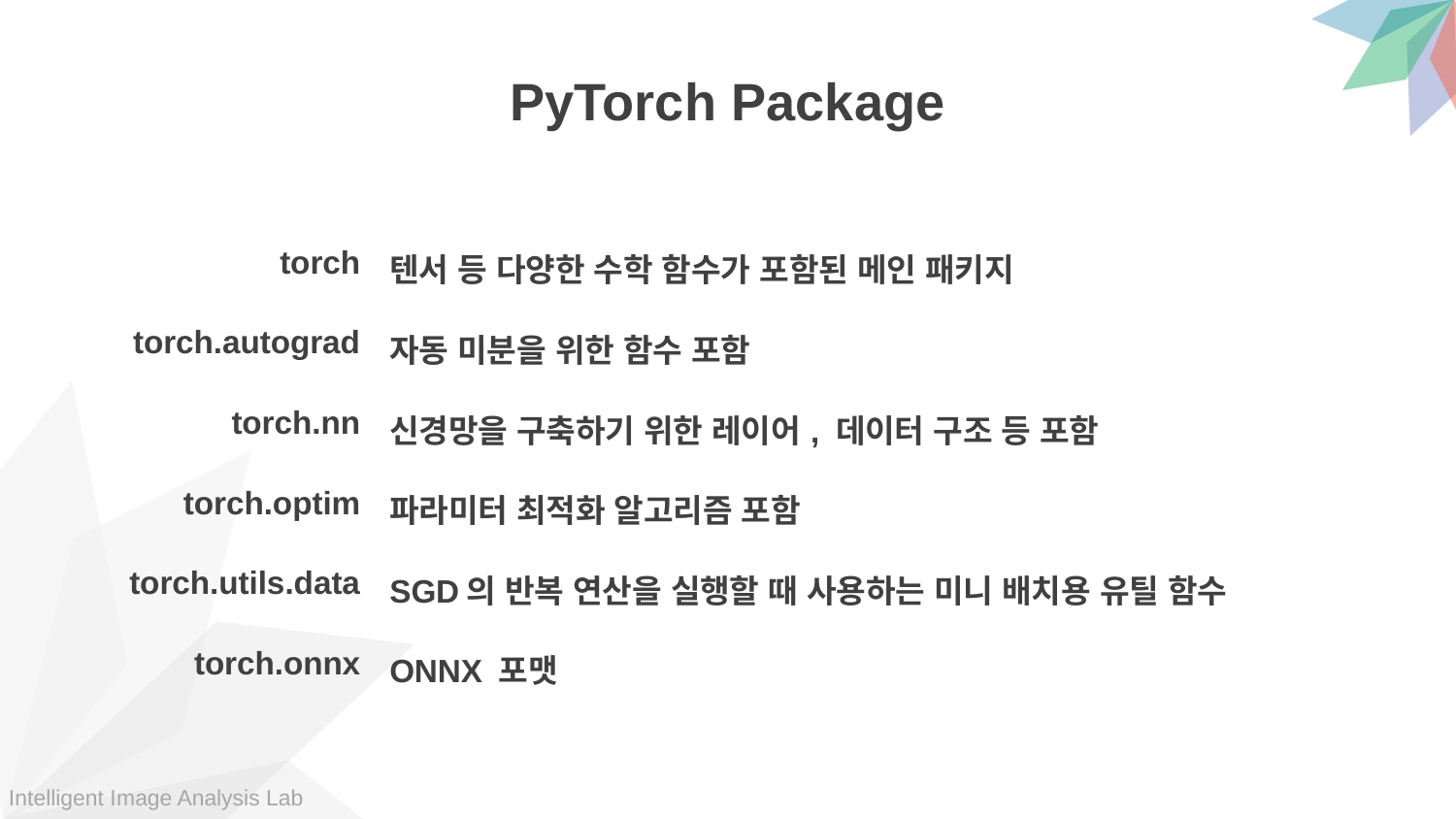

PyTorch Package
| torch | 텐서 등 다양한 수학 함수가 포함된 메인 패키지 |
| --- | --- |
| torch.autograd | 자동 미분을 위한 함수 포함 |
| torch.nn | 신경망을 구축하기 위한 레이어, 데이터 구조 등 포함 |
| torch.optim | 파라미터 최적화 알고리즘 포함 |
| torch.utils.data | SGD의 반복 연산을 실행할 때 사용하는 미니 배치용 유틸 함수 |
| torch.onnx | ONNX 포맷 |